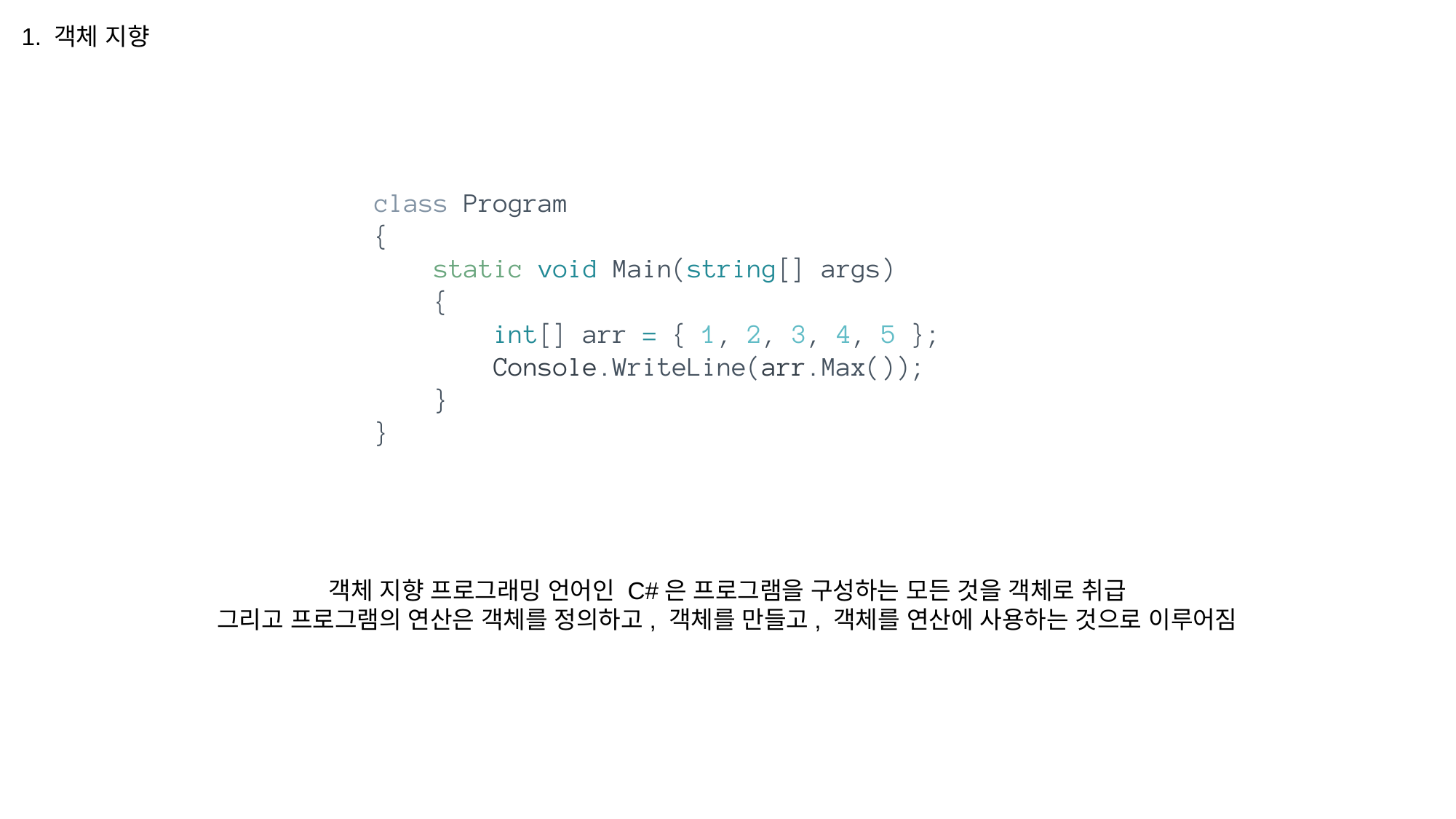

1. 객체 지향
class Program
{
    static void Main(string[] args)
    {
        int[] arr = { 1, 2, 3, 4, 5 };
        Console.WriteLine(arr.Max());
    }
}
객체 지향 프로그래밍 언어인 C#은 프로그램을 구성하는 모든 것을 객체로 취급
그리고 프로그램의 연산은 객체를 정의하고, 객체를 만들고, 객체를 연산에 사용하는 것으로 이루어짐